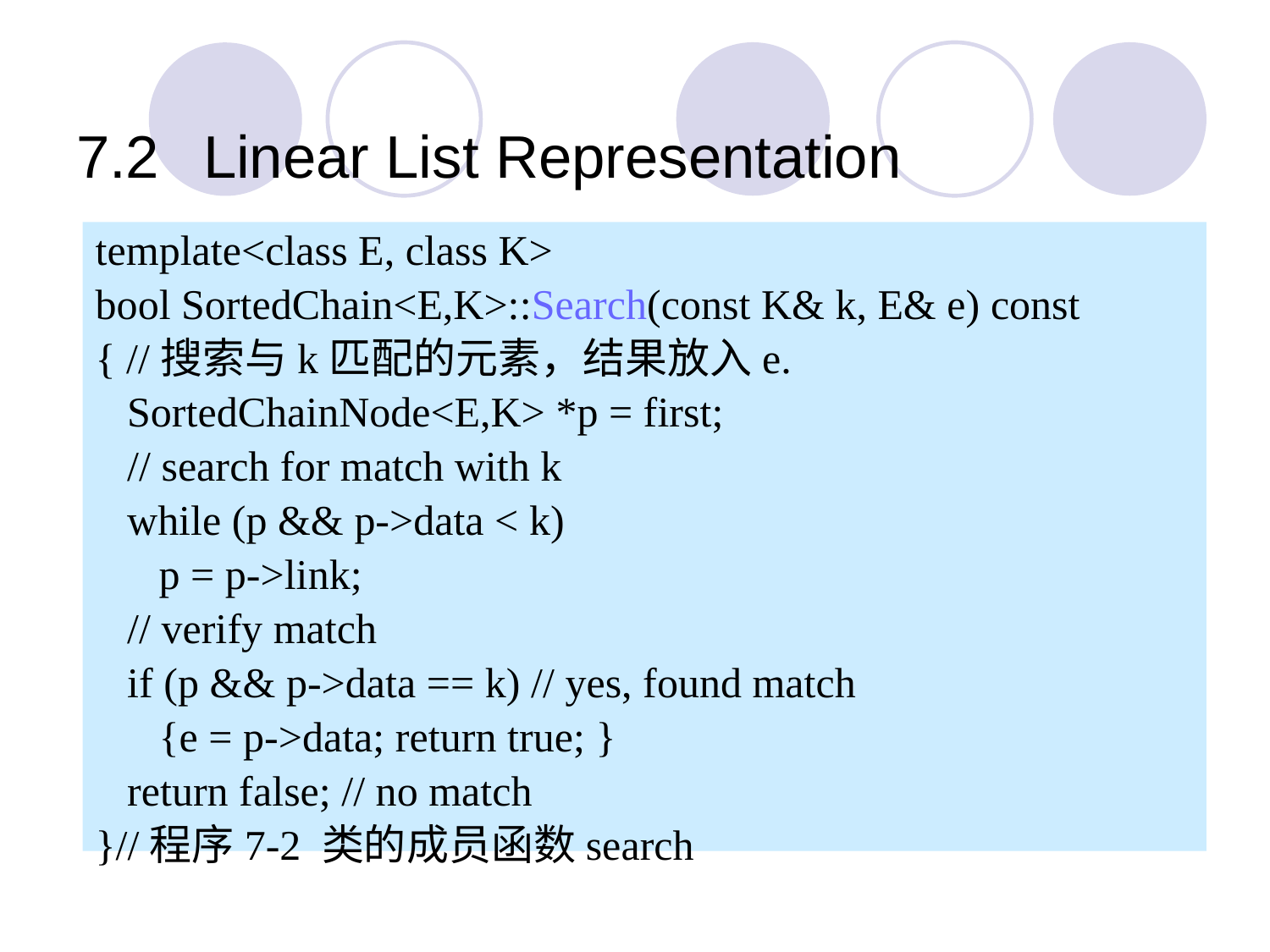

17
7.2	Linear List Representation

template<class E, class K>
bool SortedChain<E,K>::Search(const K& k, E& e) const
{ //搜索与k匹配的元素，结果放入e.
   SortedChainNode<E,K> *p = first;
   // search for match with k
   while (p && p->data < k)
      p = p->link;
   // verify match
   if (p && p->data == k) // yes, found match
      {e = p->data; return true; }
   return false; // no match
}//程序7-2 类的成员函数search